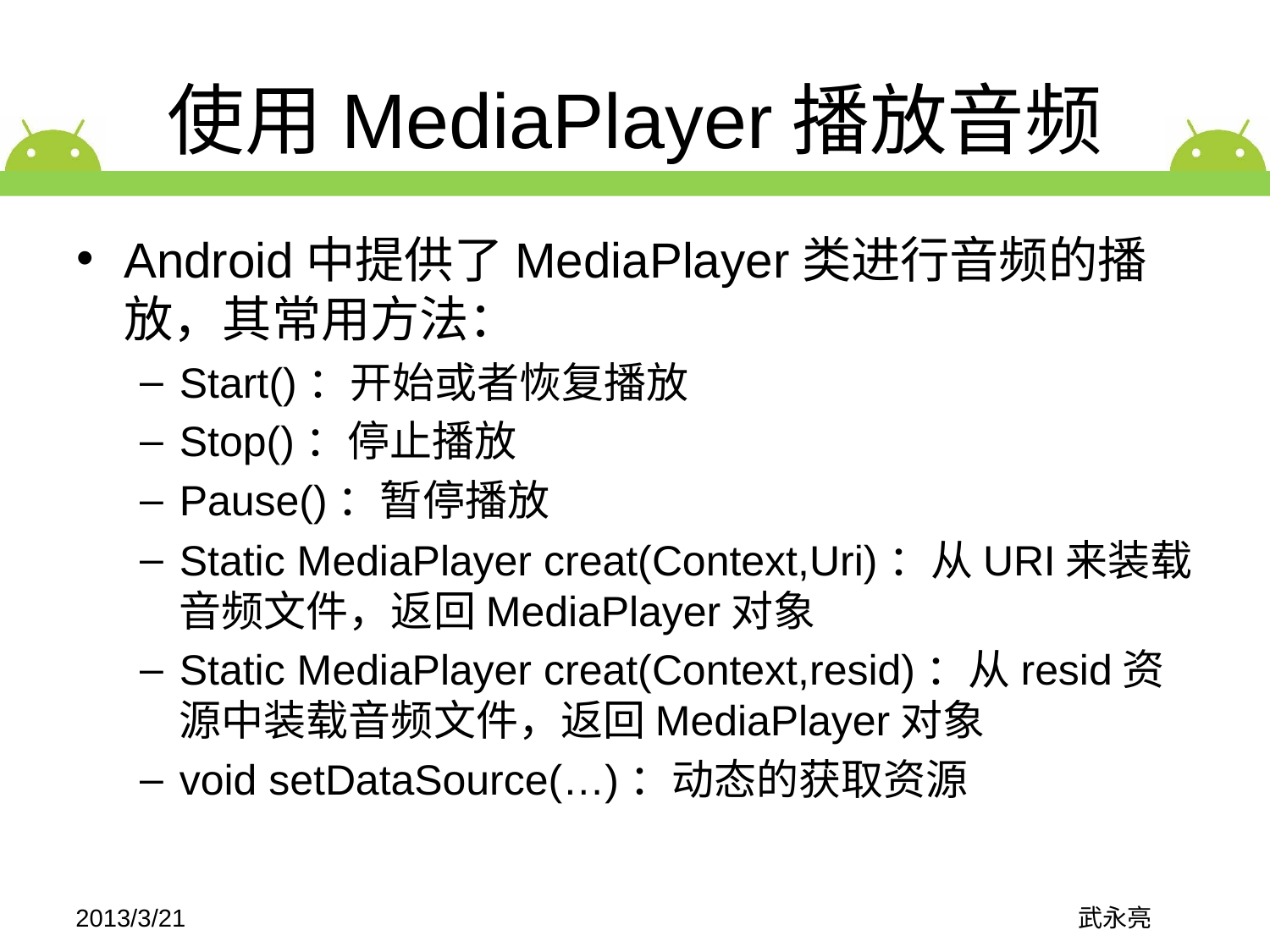

# 使用MediaPlayer播放音频
Android中提供了MediaPlayer类进行音频的播放，其常用方法：
Start()：开始或者恢复播放
Stop()：停止播放
Pause()：暂停播放
Static MediaPlayer creat(Context,Uri)：从URI来装载音频文件，返回MediaPlayer对象
Static MediaPlayer creat(Context,resid)：从resid资源中装载音频文件，返回MediaPlayer对象
void setDataSource(…)：动态的获取资源